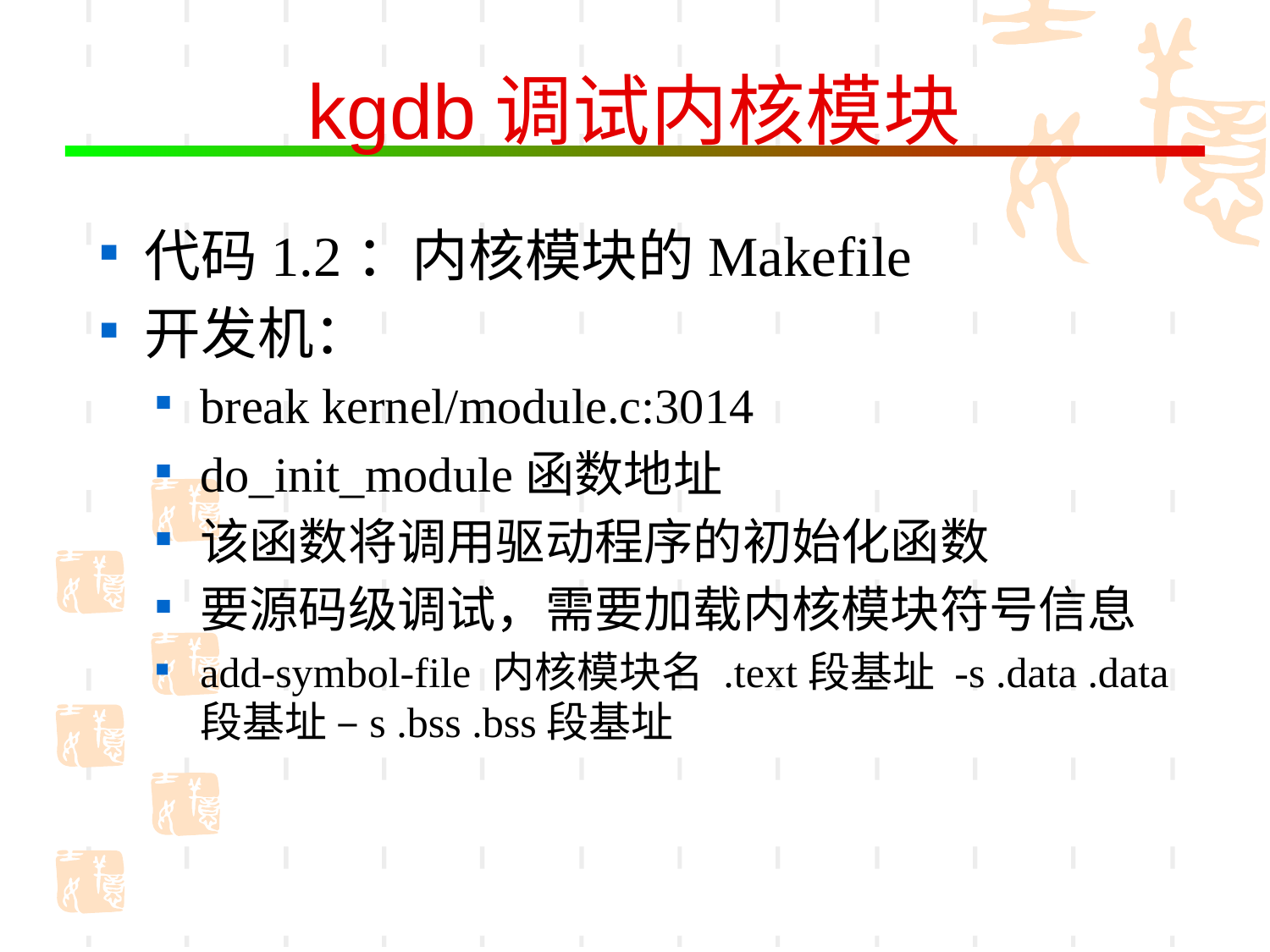

# kgdb调试内核模块
代码1.2：内核模块的Makefile
开发机：
break kernel/module.c:3014
do_init_module函数地址
该函数将调用驱动程序的初始化函数
要源码级调试，需要加载内核模块符号信息
add-symbol-file 内核模块名 .text段基址 -s .data .data段基址 –s .bss .bss段基址